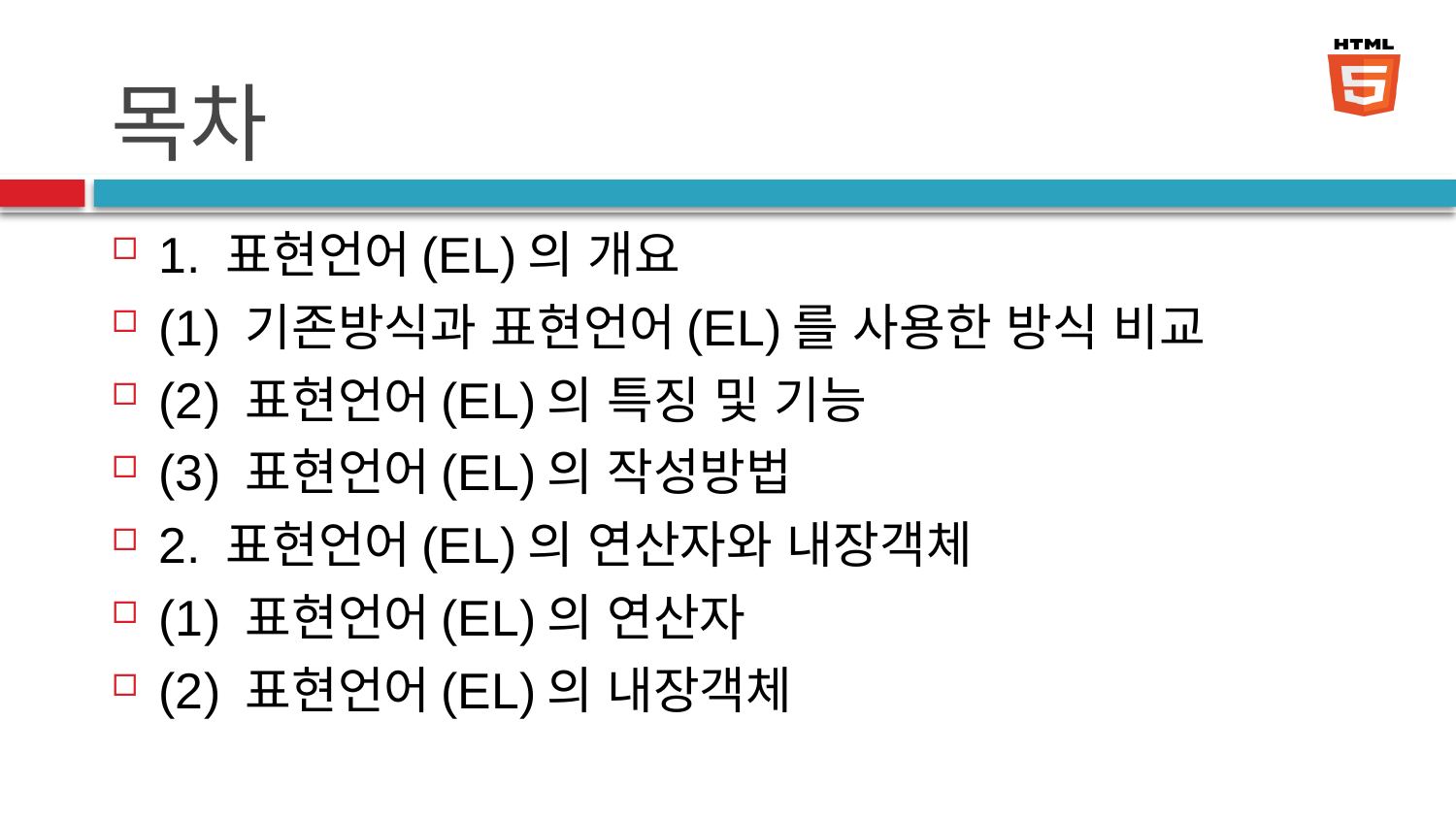

# 목차
1. 표현언어(EL)의 개요
(1) 기존방식과 표현언어(EL)를 사용한 방식 비교
(2) 표현언어(EL)의 특징 및 기능
(3) 표현언어(EL)의 작성방법
2. 표현언어(EL)의 연산자와 내장객체
(1) 표현언어(EL)의 연산자
(2) 표현언어(EL)의 내장객체